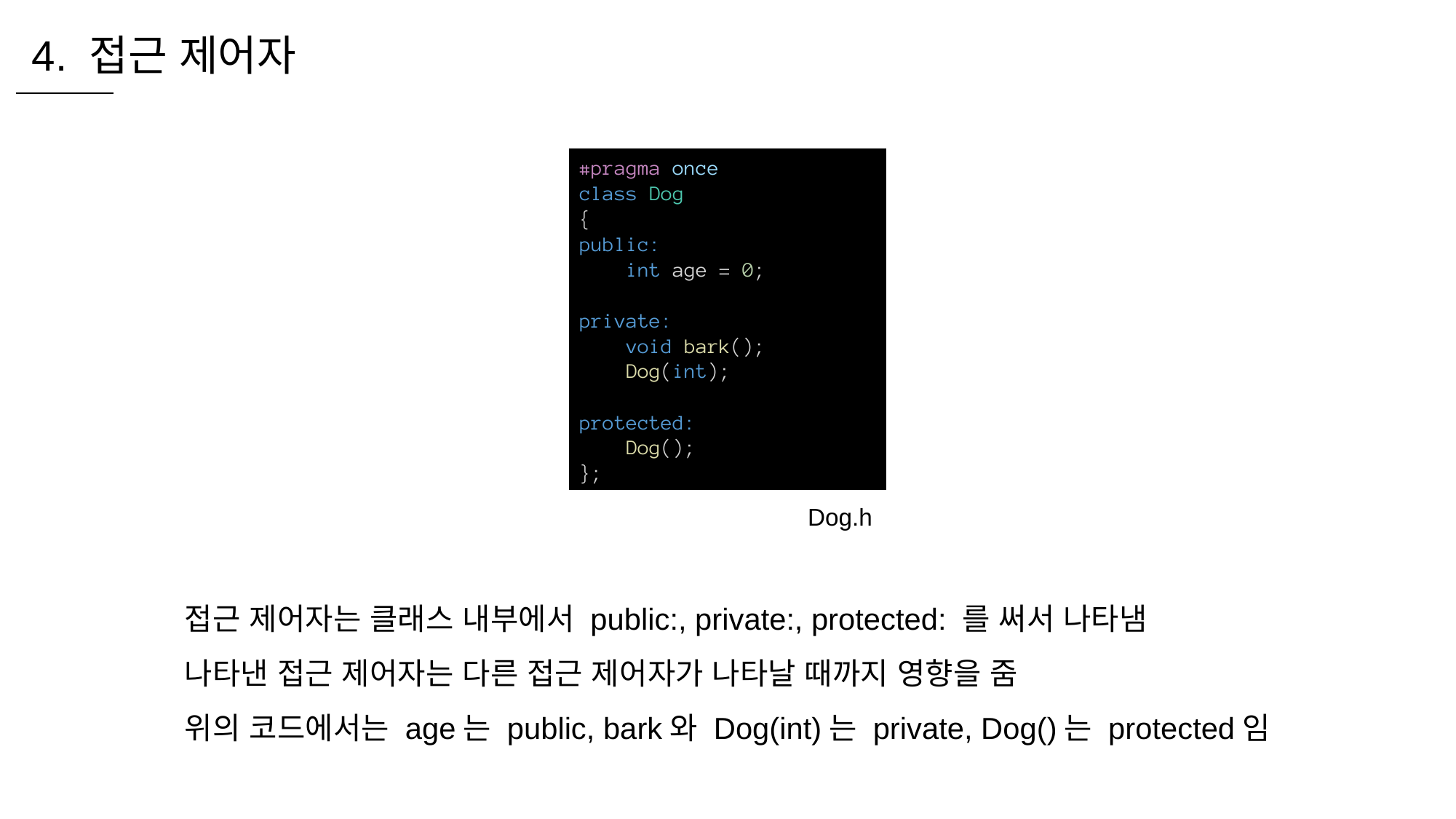

4. 접근 제어자
#pragma once
class Dog
{
public:
    int age = 0;
private:
    void bark();
    Dog(int);
protected:
    Dog();
};
Dog.h
접근 제어자는 클래스 내부에서 public:, private:, protected: 를 써서 나타냄
나타낸 접근 제어자는 다른 접근 제어자가 나타날 때까지 영향을 줌
위의 코드에서는 age는 public, bark와 Dog(int)는 private, Dog()는 protected임